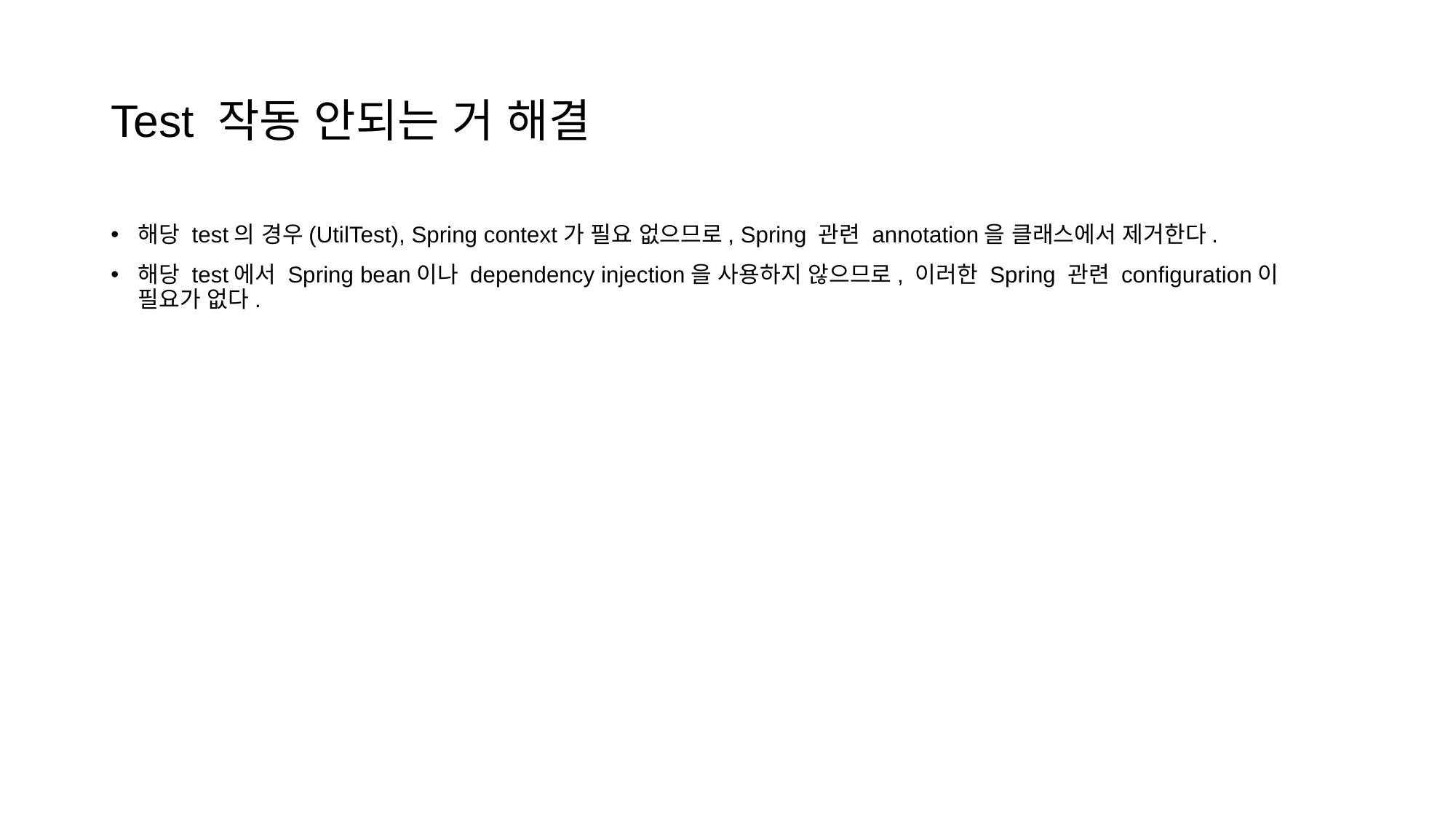

# Test 작동 안되는 거 해결
해당 test의 경우(UtilTest), Spring context가 필요 없으므로, Spring 관련 annotation을 클래스에서 제거한다.
해당 test에서 Spring bean이나 dependency injection을 사용하지 않으므로, 이러한 Spring 관련 configuration이 필요가 없다.